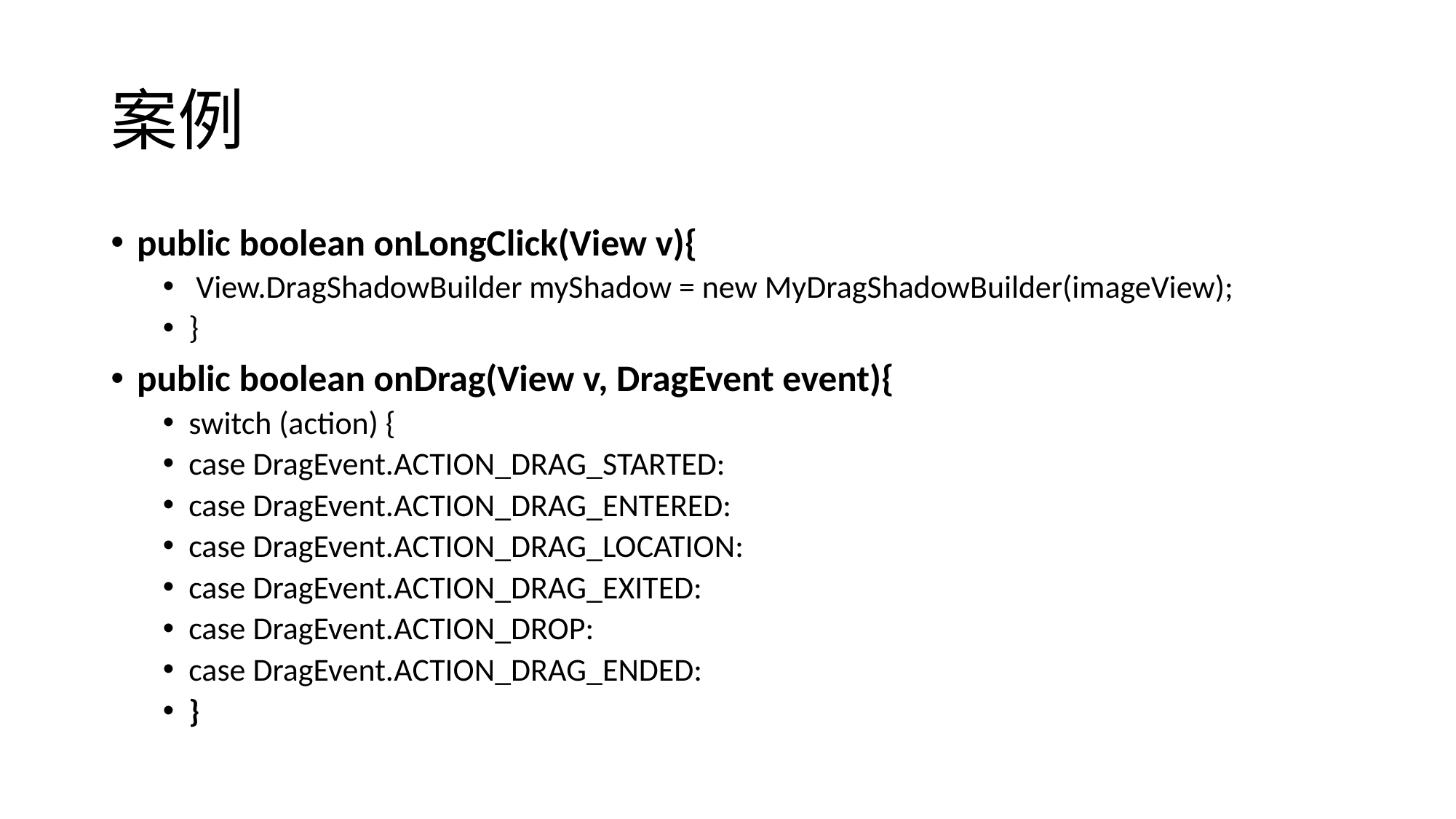

# 案例
public boolean onLongClick(View v){
 View.DragShadowBuilder myShadow = new MyDragShadowBuilder(imageView);
}
public boolean onDrag(View v, DragEvent event){
switch (action) {
case DragEvent.ACTION_DRAG_STARTED:
case DragEvent.ACTION_DRAG_ENTERED:
case DragEvent.ACTION_DRAG_LOCATION:
case DragEvent.ACTION_DRAG_EXITED:
case DragEvent.ACTION_DROP:
case DragEvent.ACTION_DRAG_ENDED:
}